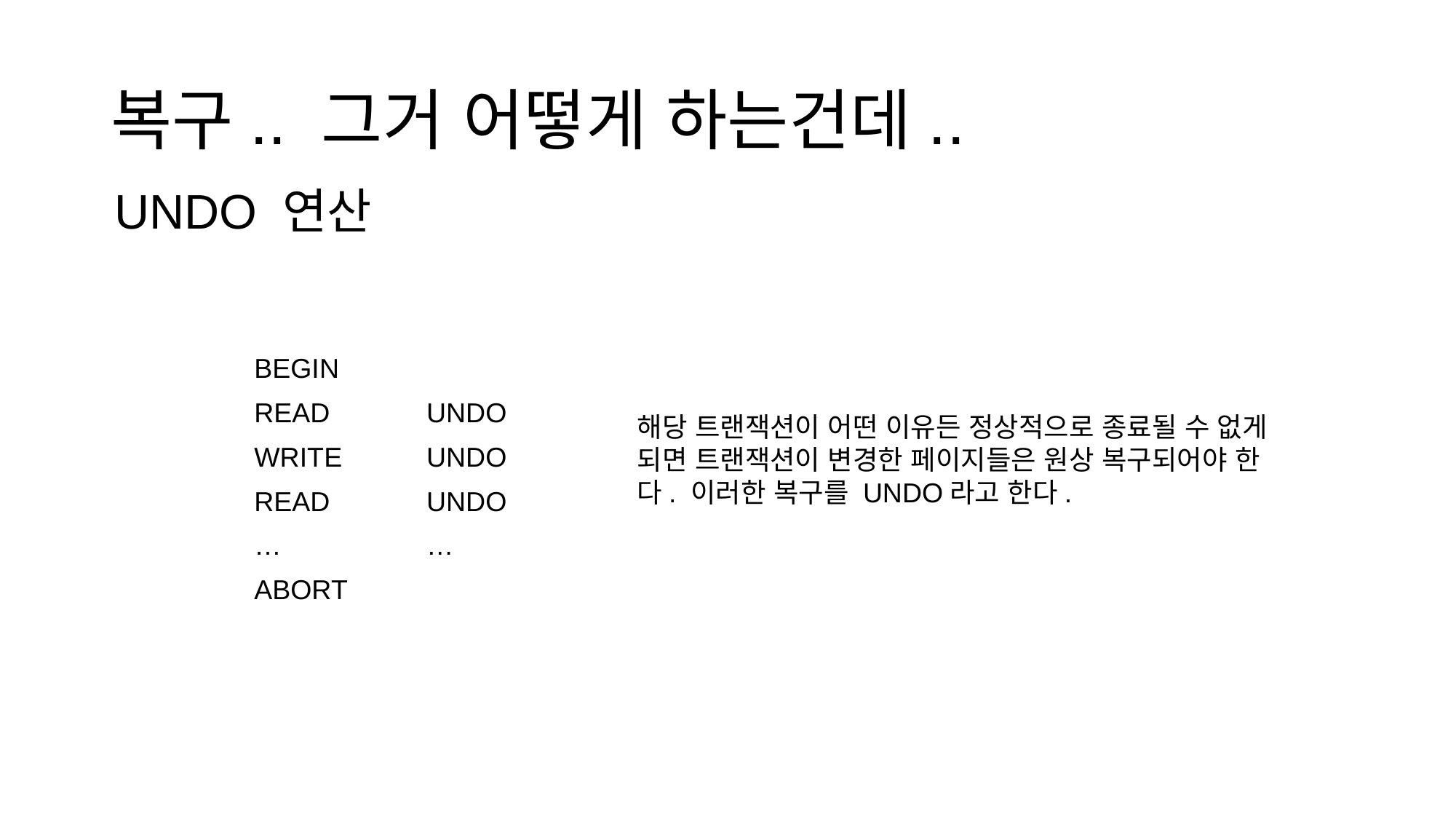

# 복구.. 그거 어떻게 하는건데..
UNDO 연산
| BEGIN |  |
| --- | --- |
| READ | UNDO |
| WRITE | UNDO |
| READ | UNDO |
| … | … |
| ABORT |  |
해당 트랜잭션이 어떤 이유든 정상적으로 종료될 수 없게 되면 트랜잭션이 변경한 페이지들은 원상 복구되어야 한다. 이러한 복구를 UNDO라고 한다.